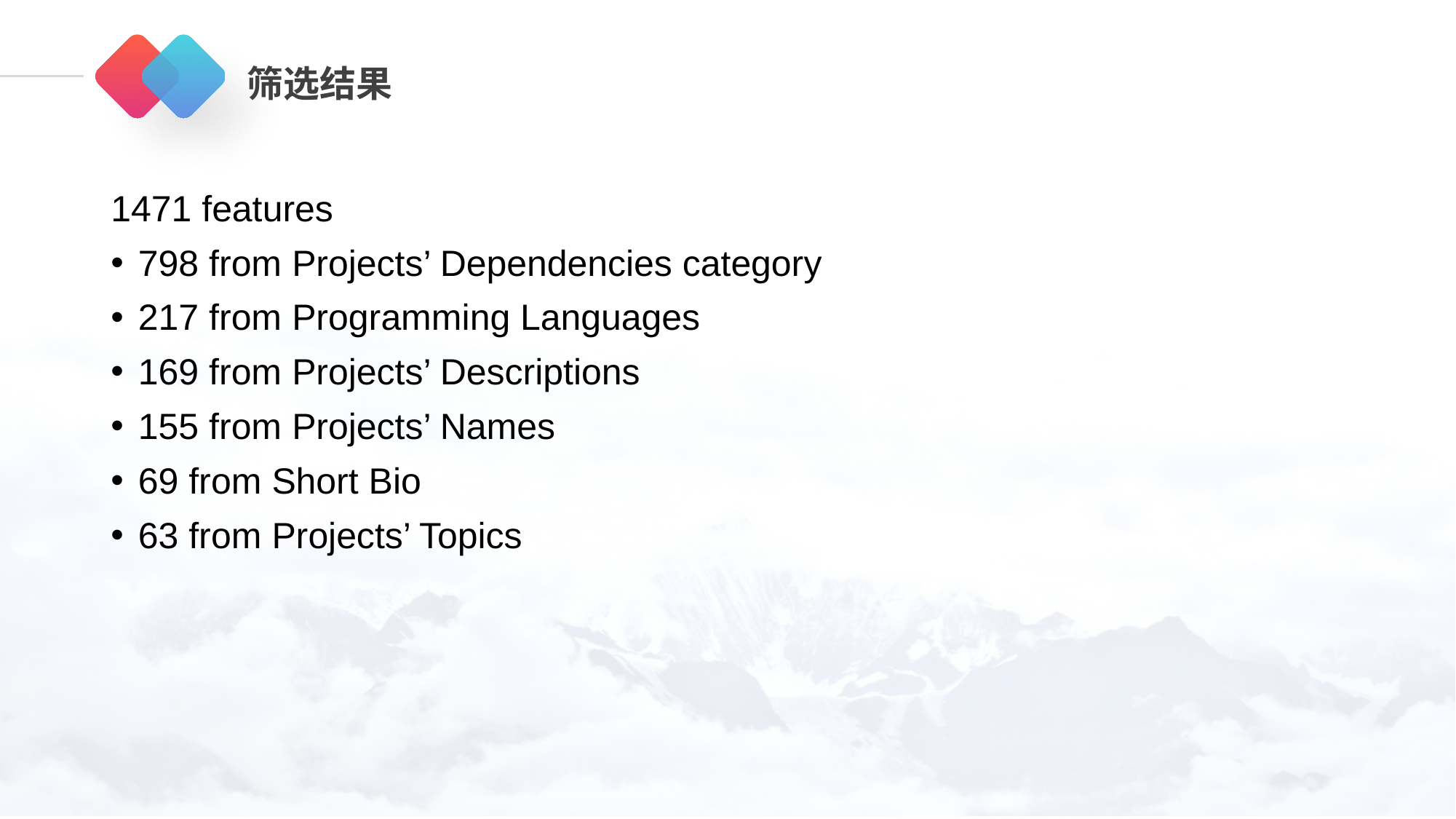

# 筛选结果
1471 features
798 from Projects’ Dependencies category
217 from Programming Languages
169 from Projects’ Descriptions
155 from Projects’ Names
69 from Short Bio
63 from Projects’ Topics